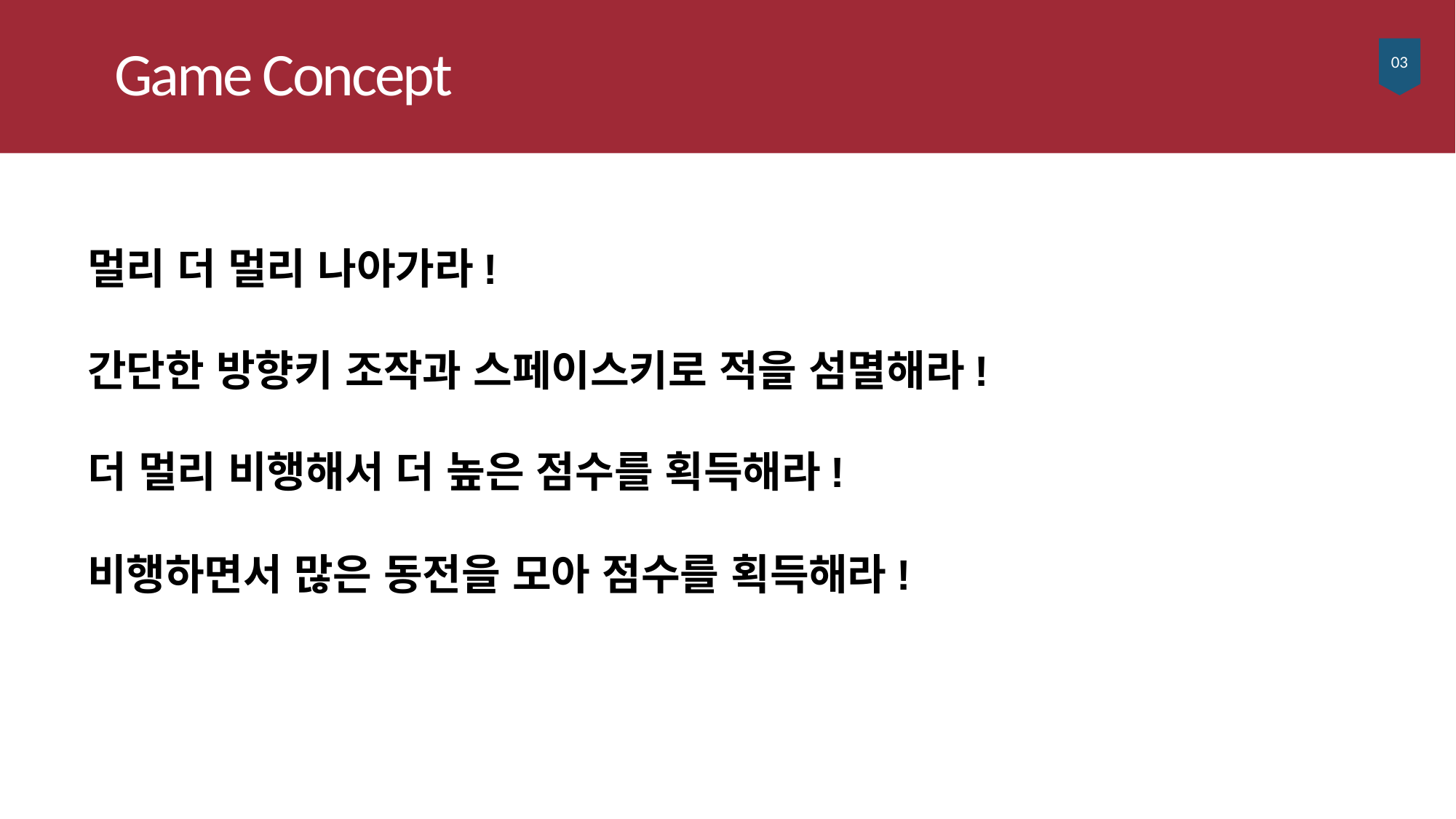

Game Concept
Opening
03
멀리 더 멀리 나아가라!

간단한 방향키 조작과 스페이스키로 적을 섬멸해라!

더 멀리 비행해서 더 높은 점수를 획득해라!

비행하면서 많은 동전을 모아 점수를 획득해라!